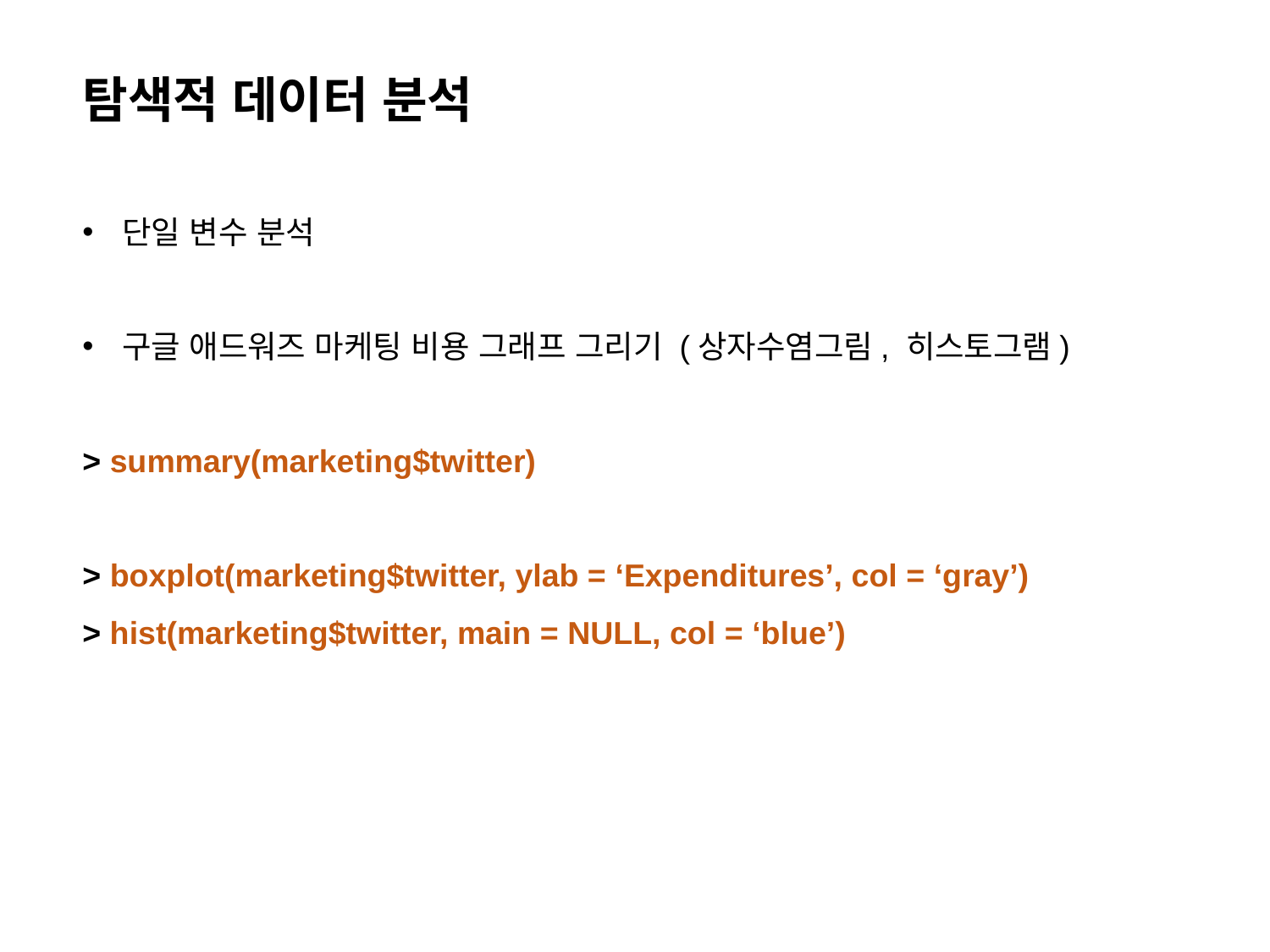

탐색적 데이터 분석
단일 변수 분석

구글 애드워즈 마케팅 비용 그래프 그리기 (상자수염그림, 히스토그램)

> summary(marketing$twitter)

> boxplot(marketing$twitter, ylab = ‘Expenditures’, col = ‘gray’)
> hist(marketing$twitter, main = NULL, col = ‘blue’)